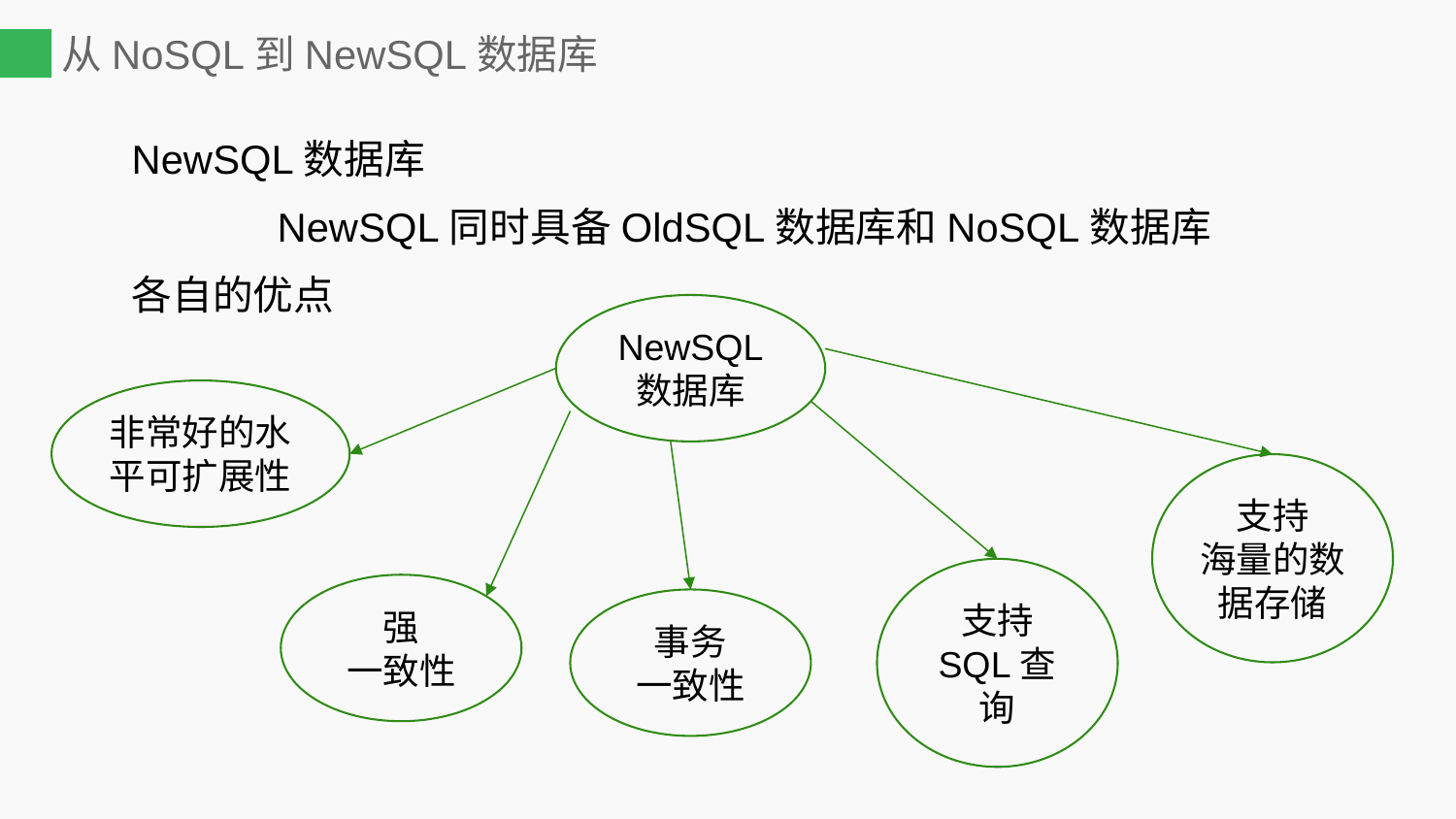

# 从NoSQL到NewSQL数据库
NewSQL数据库
	NewSQL同时具备OldSQL数据库和NoSQL数据库各自的优点
NewSQL
数据库
非常好的水平可扩展性
支持
海量的数据存储
强
一致性
事务
一致性
支持
SQL查询